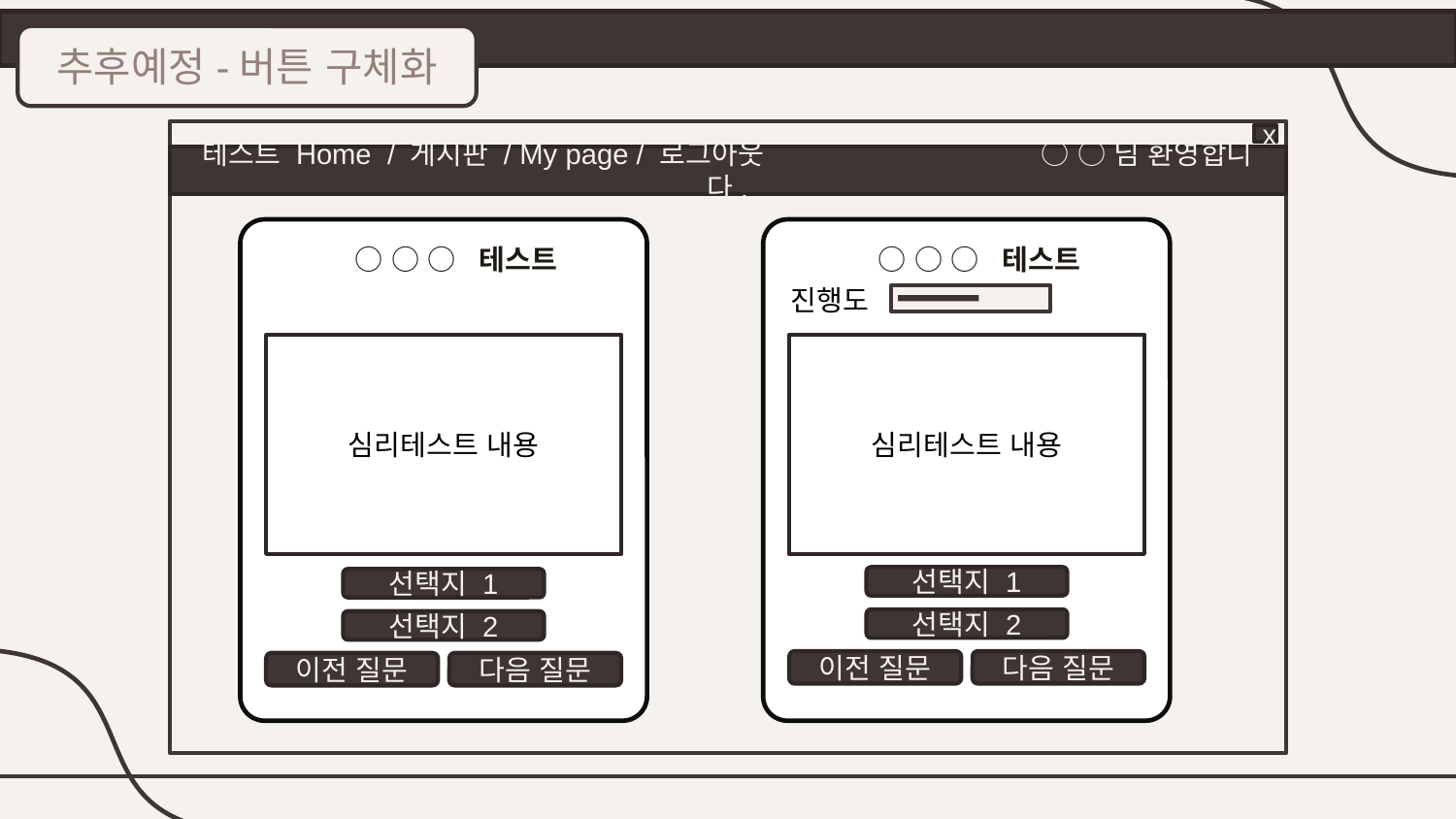

추후예정-버튼 구체화

x
테스트 Home  / 게시판 / My page / 로그아웃	                                ○ ○ 님 환영합니다.

○ ○ ○  테스트
심리테스트 내용
선택지 1
선택지 2
이전 질문
다음 질문

○ ○ ○  테스트
진행도

심리테스트 내용
선택지 1
선택지 2
이전 질문
다음 질문